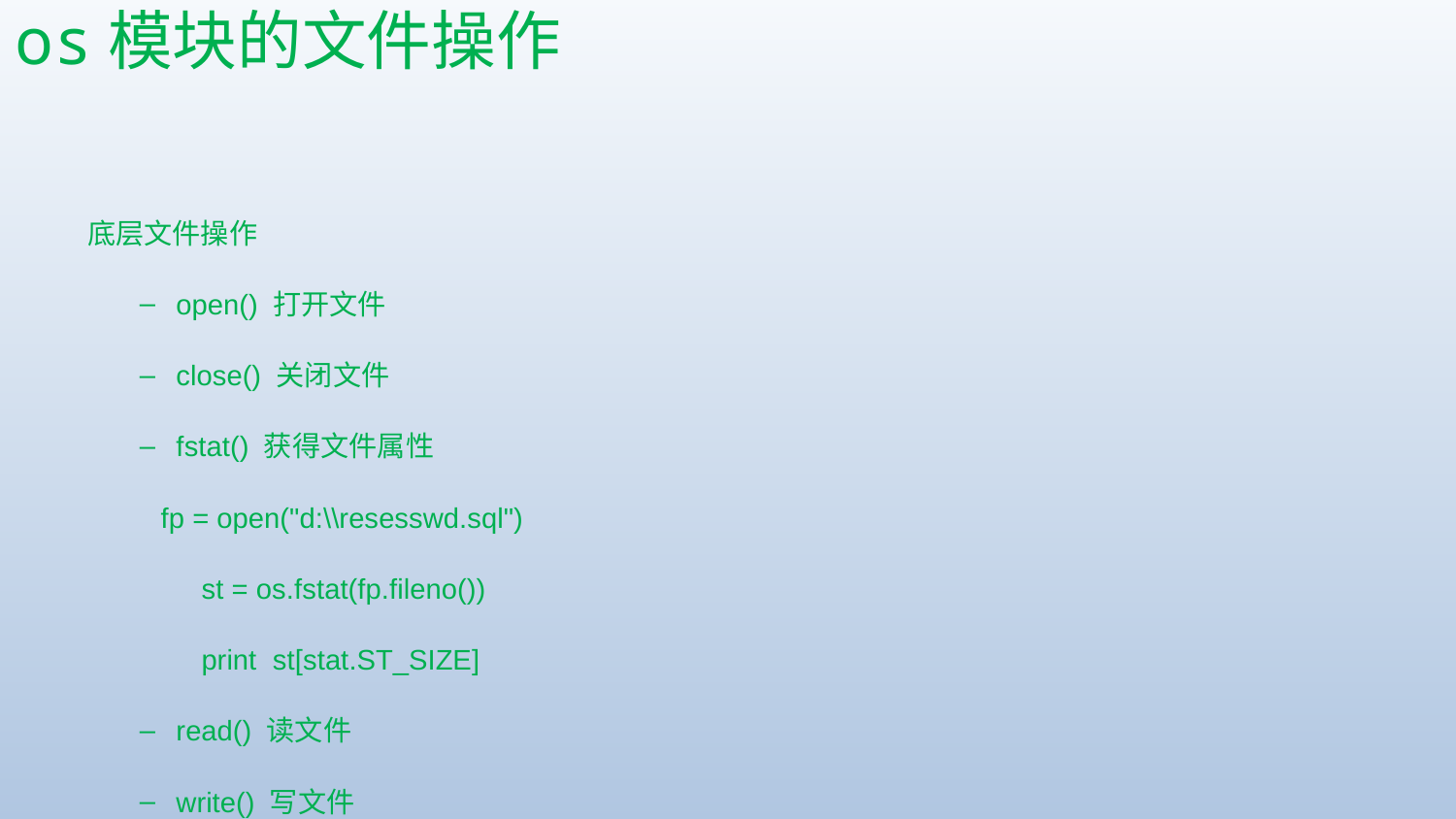

# os模块的文件操作
底层文件操作
open() 打开文件
close() 关闭文件
fstat() 获得文件属性
    fp = open("d:\\resesswd.sql")
st = os.fstat(fp.fileno())
print  st[stat.ST_SIZE]
read() 读文件
write() 写文件
85